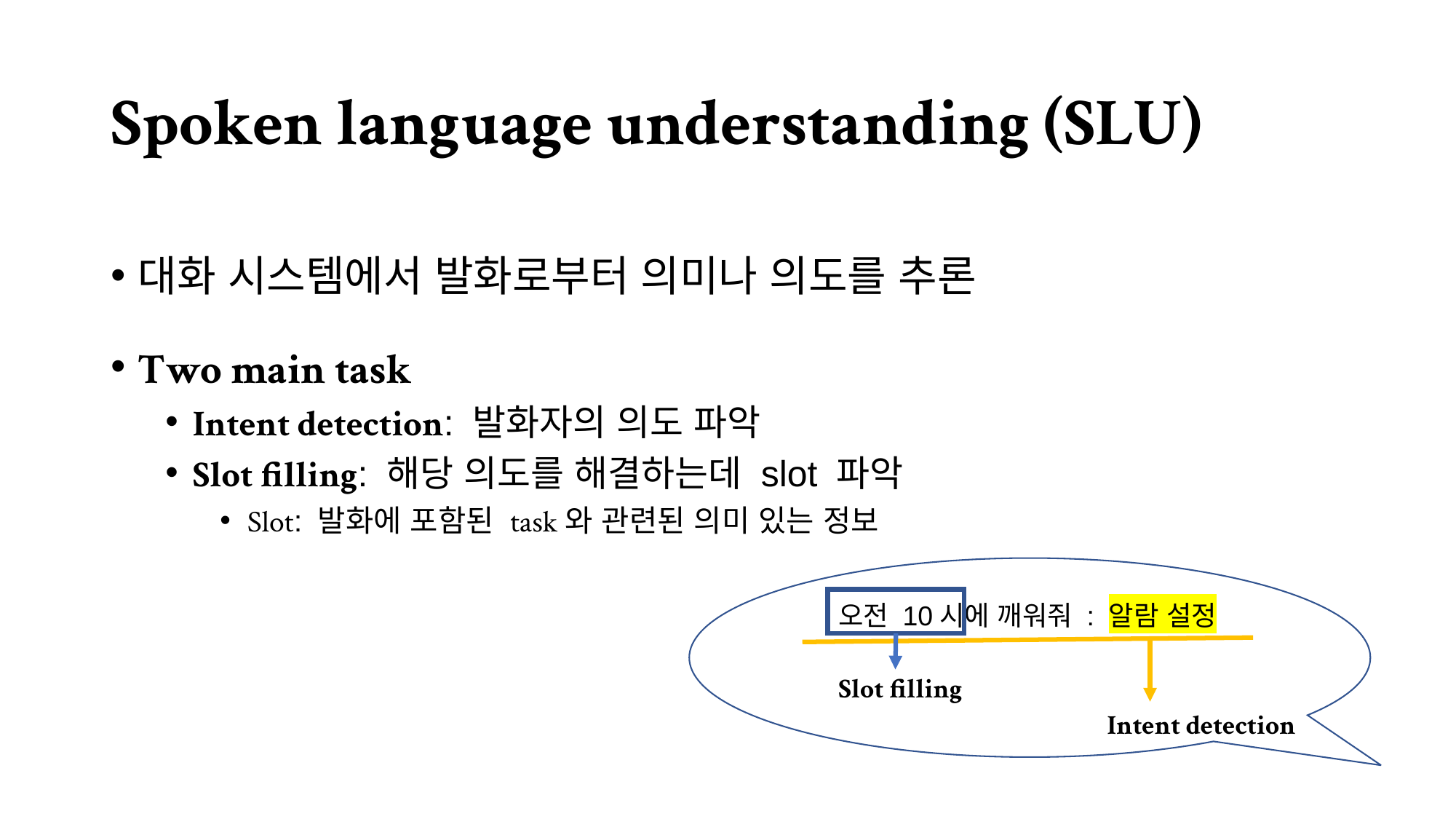

# Spoken language understanding (SLU)
대화 시스템에서 발화로부터 의미나 의도를 추론
Two main task
Intent detection: 발화자의 의도 파악
Slot filling: 해당 의도를 해결하는데 slot 파악
Slot: 발화에 포함된 task와 관련된 의미 있는 정보

오전 10시에 깨워줘 : 알람 설정
Slot filling
Intent detection